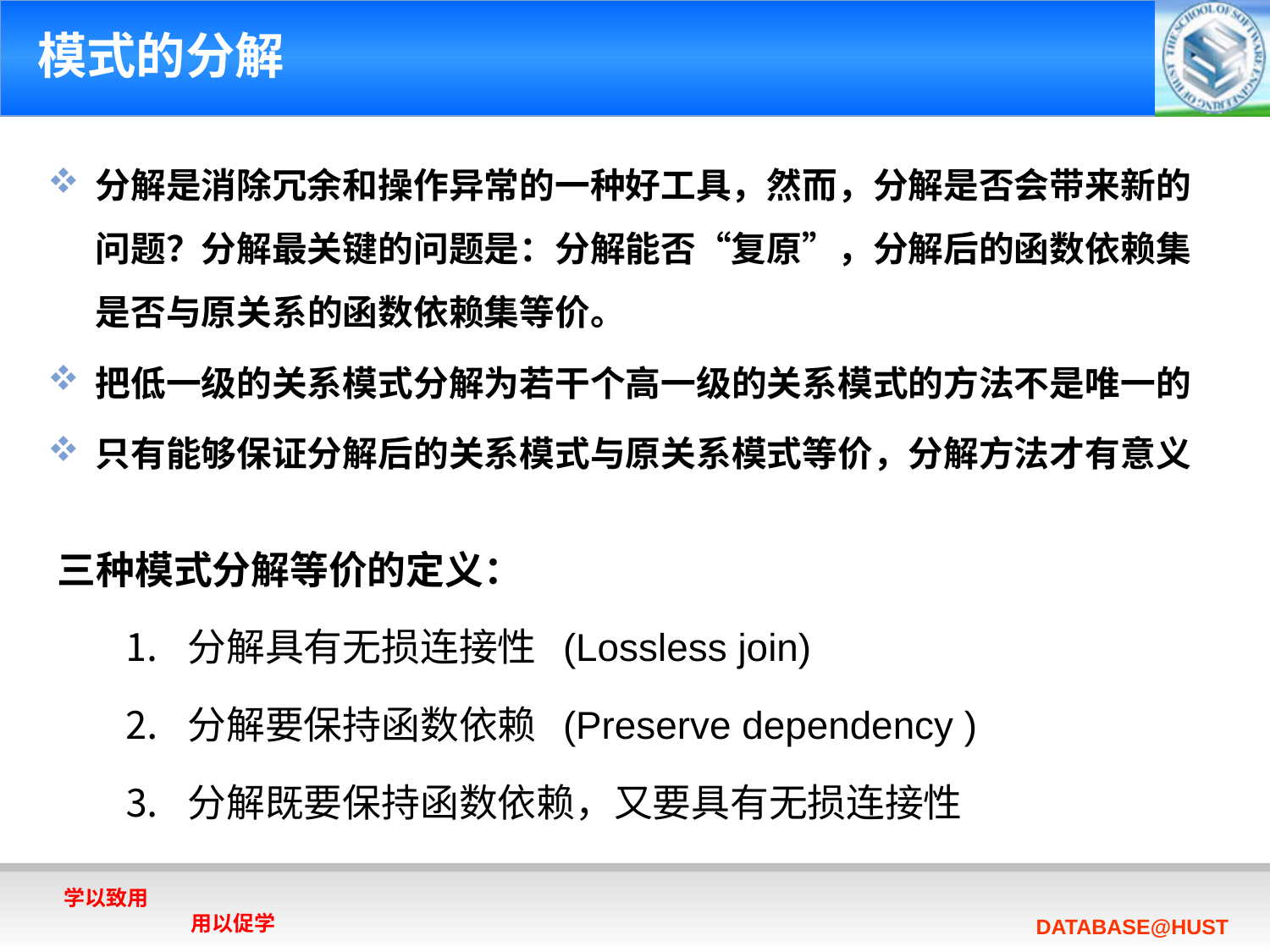

# 模式的分解
分解是消除冗余和操作异常的一种好工具，然而，分解是否会带来新的问题？分解最关键的问题是：分解能否“复原”，分解后的函数依赖集是否与原关系的函数依赖集等价。
把低一级的关系模式分解为若干个高一级的关系模式的方法不是唯一的
只有能够保证分解后的关系模式与原关系模式等价，分解方法才有意义
三种模式分解等价的定义：
	  ⒈  分解具有无损连接性  (Lossless join)
	  ⒉  分解要保持函数依赖  (Preserve dependency )
	  ⒊  分解既要保持函数依赖，又要具有无损连接性